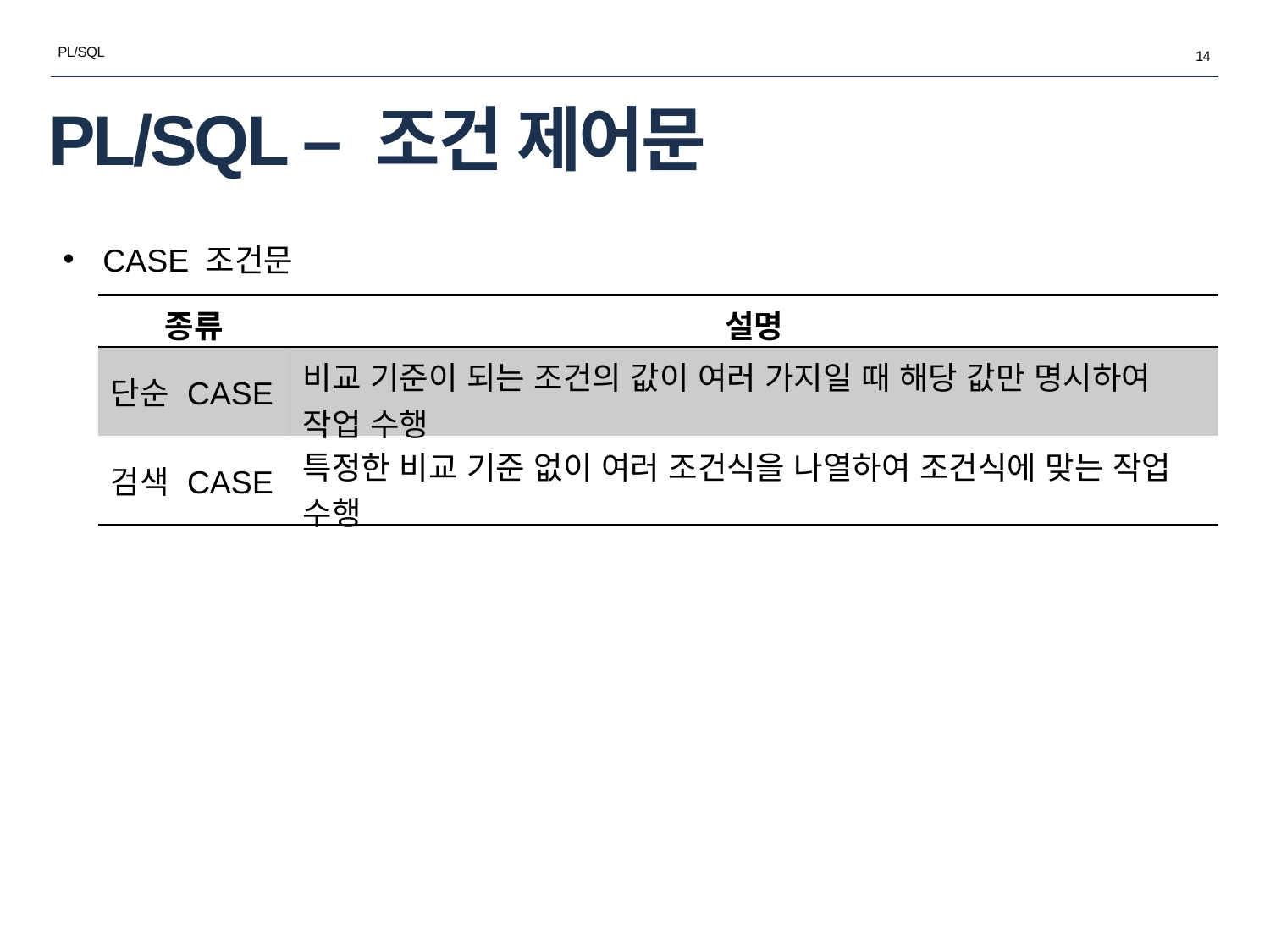

PL/SQL
14
# PL/SQL – 조건 제어문
CASE 조건문
| 종류 | 설명 |
| --- | --- |
| 단순 CASE | 비교 기준이 되는 조건의 값이 여러 가지일 때 해당 값만 명시하여 작업 수행 |
| 검색 CASE | 특정한 비교 기준 없이 여러 조건식을 나열하여 조건식에 맞는 작업 수행 |